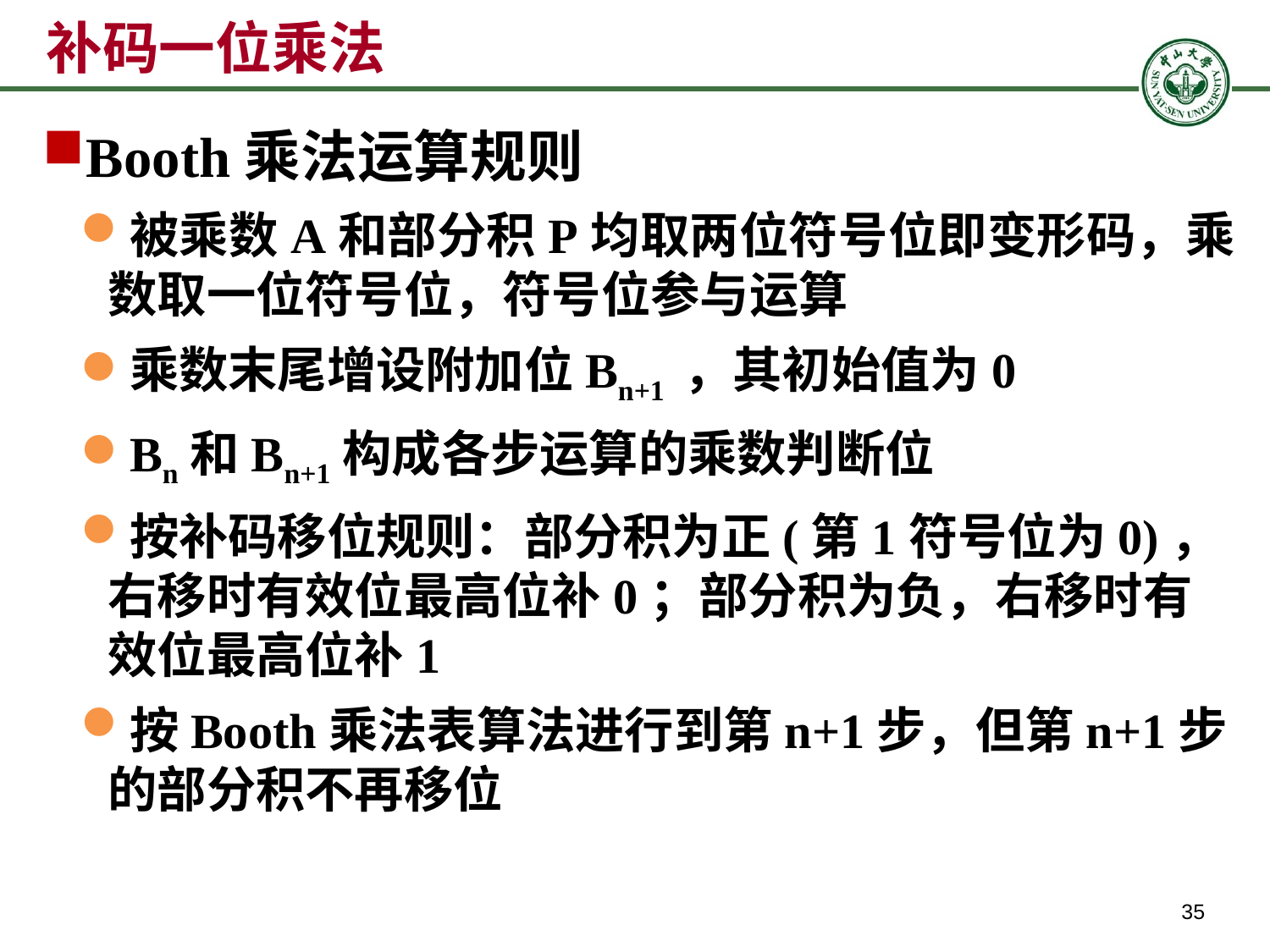

# 补码一位乘法
Booth乘法运算规则
被乘数A和部分积P均取两位符号位即变形码，乘数取一位符号位，符号位参与运算
乘数末尾增设附加位Bn+1 ，其初始值为0
Bn和Bn+1构成各步运算的乘数判断位
按补码移位规则：部分积为正(第1符号位为0)，右移时有效位最高位补0；部分积为负，右移时有效位最高位补1
按Booth乘法表算法进行到第n+1步，但第n+1步的部分积不再移位